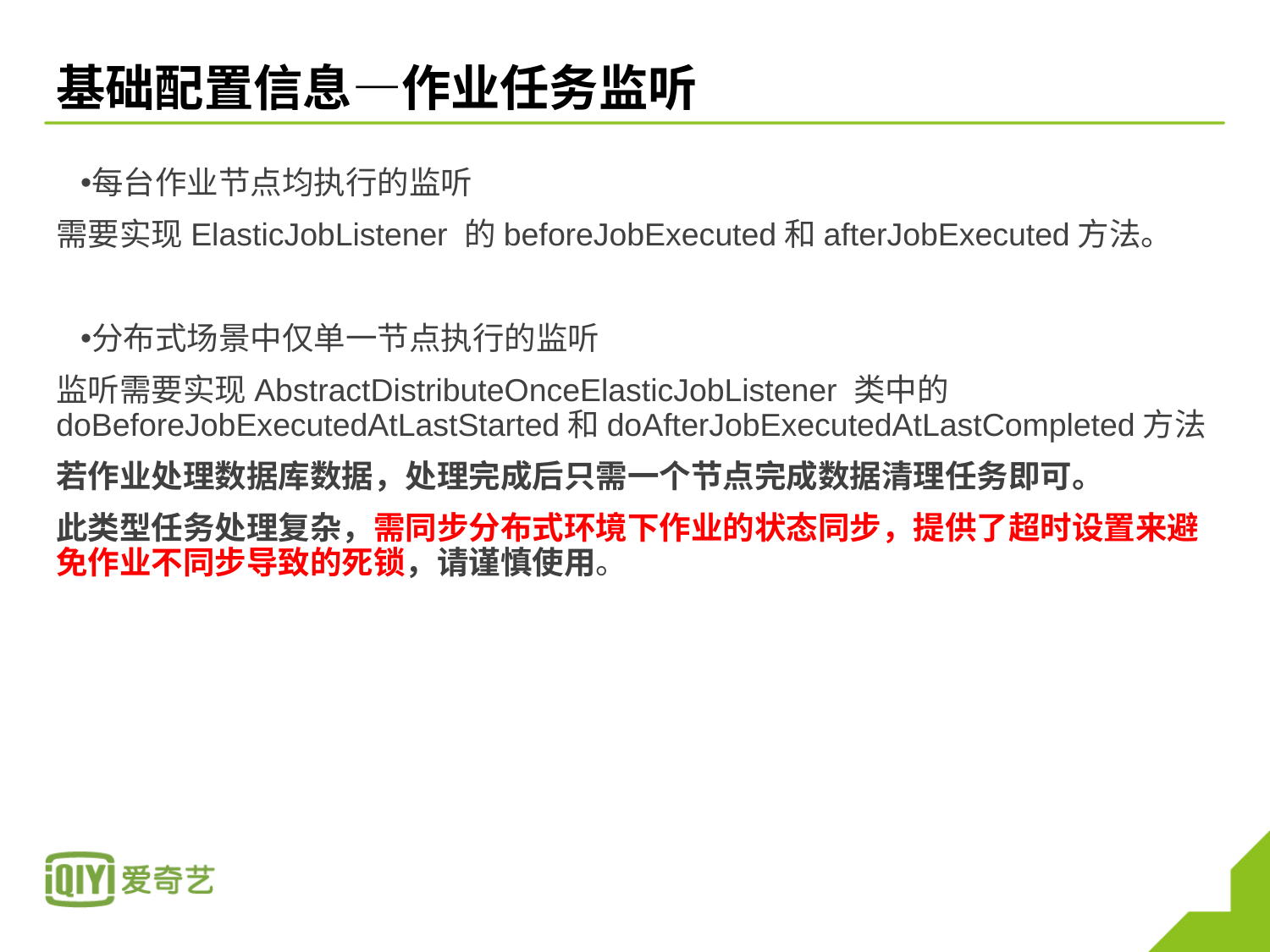

# 基础配置信息—作业任务监听
每台作业节点均执行的监听
需要实现ElasticJobListener 的beforeJobExecuted和afterJobExecuted方法。

分布式场景中仅单一节点执行的监听
监听需要实现AbstractDistributeOnceElasticJobListener 类中的doBeforeJobExecutedAtLastStarted和doAfterJobExecutedAtLastCompleted方法
若作业处理数据库数据，处理完成后只需一个节点完成数据清理任务即可。
此类型任务处理复杂，需同步分布式环境下作业的状态同步，提供了超时设置来避免作业不同步导致的死锁，请谨慎使用。